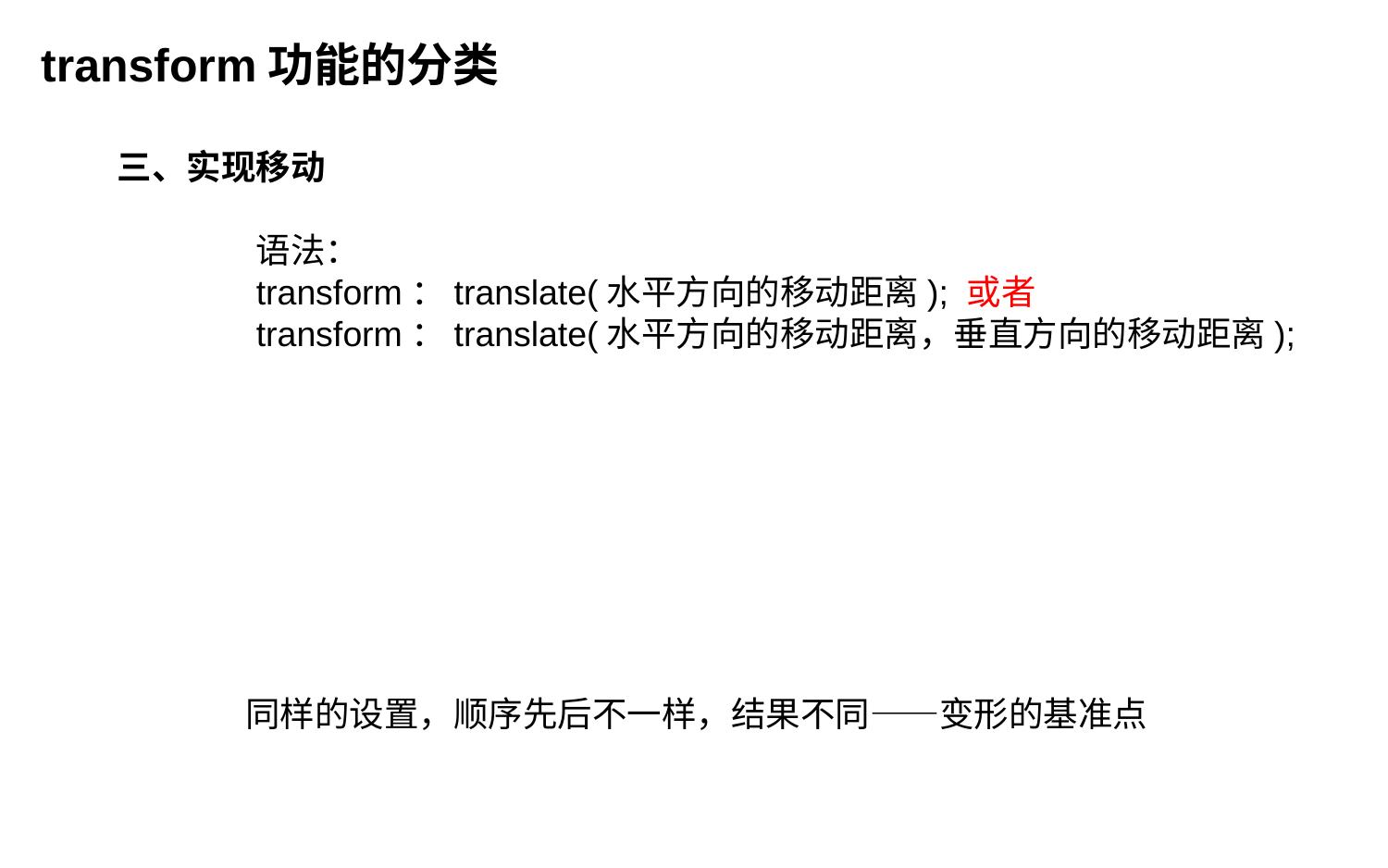

transform功能的分类
三、实现移动

	语法：
	transform：translate(水平方向的移动距离); 或者
	transform：translate(水平方向的移动距离，垂直方向的移动距离);

同样的设置，顺序先后不一样，结果不同——变形的基准点